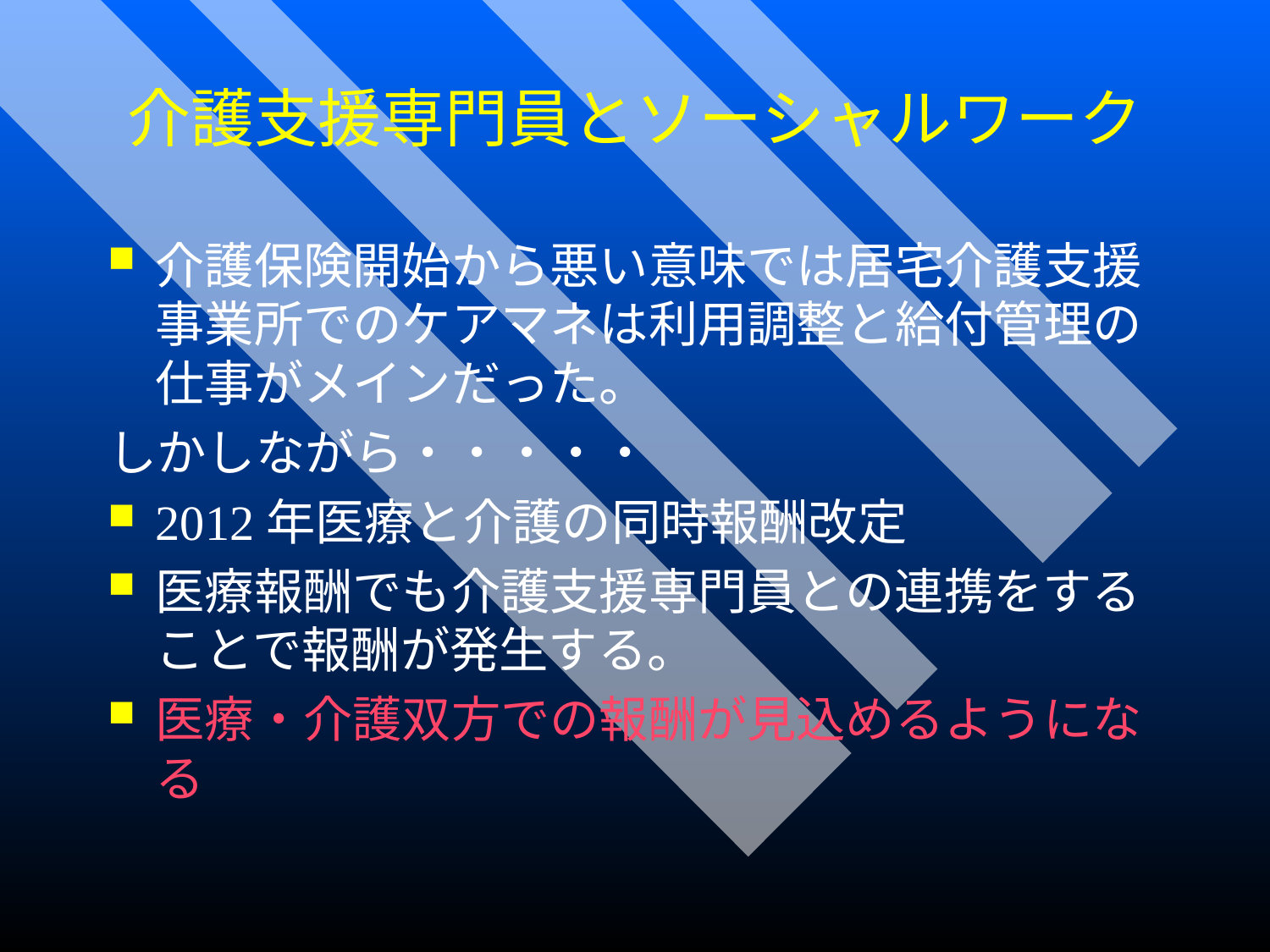

介護支援専門員とソーシャルワーク
介護保険開始から悪い意味では居宅介護支援事業所でのケアマネは利用調整と給付管理の仕事がメインだった。
しかしながら・・・・・
2012年医療と介護の同時報酬改定
医療報酬でも介護支援専門員との連携をすることで報酬が発生する。
医療・介護双方での報酬が見込めるようになる